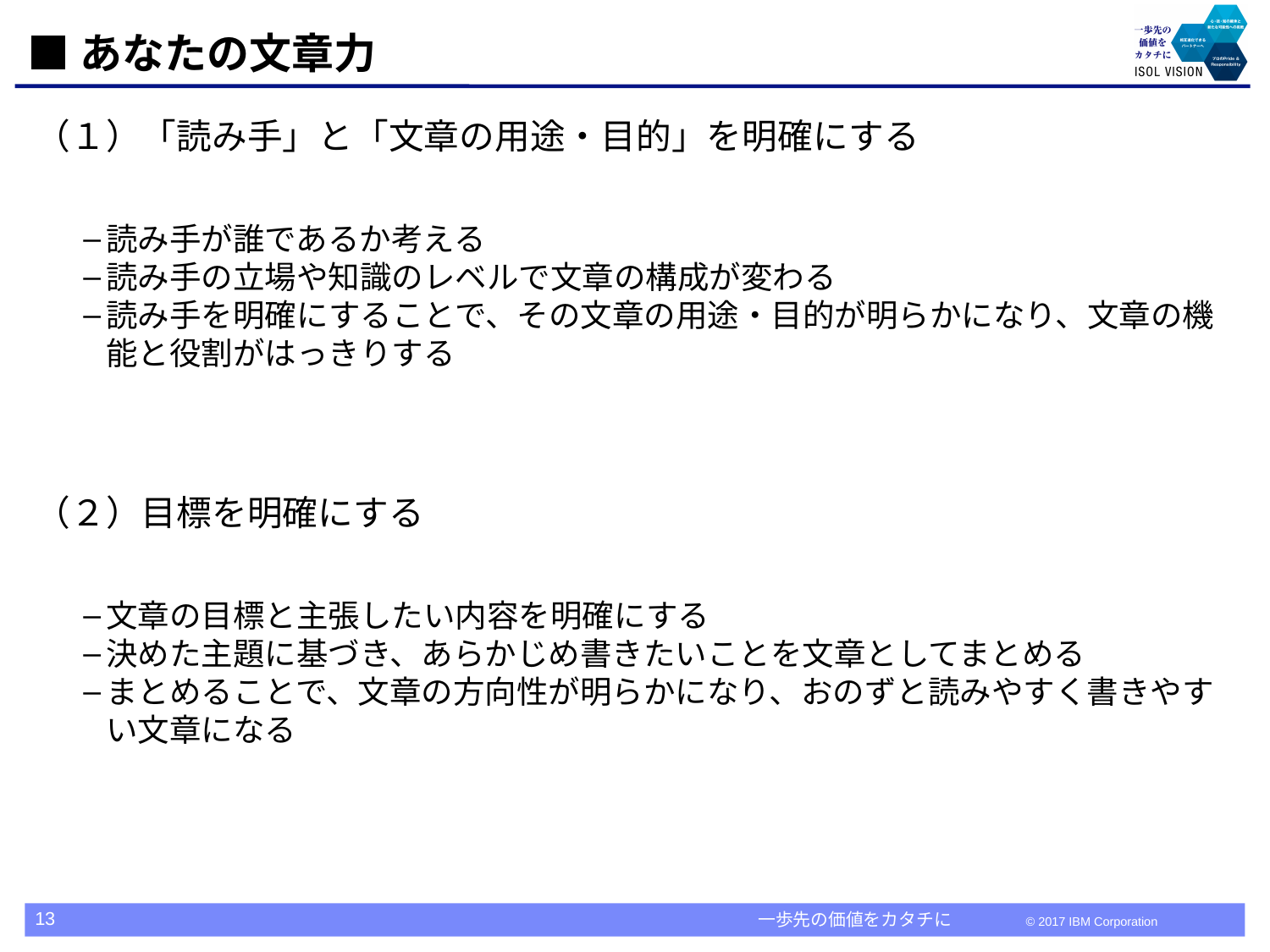

# ■あなたの文章力
（１）「読み手」と「文章の用途・目的」を明確にする

読み手が誰であるか考える
読み手の立場や知識のレベルで文章の構成が変わる
読み手を明確にすることで、その文章の用途・目的が明らかになり、文章の機能と役割がはっきりする

（２）目標を明確にする

文章の目標と主張したい内容を明確にする
決めた主題に基づき、あらかじめ書きたいことを文章としてまとめる
まとめることで、文章の方向性が明らかになり、おのずと読みやすく書きやすい文章になる

13